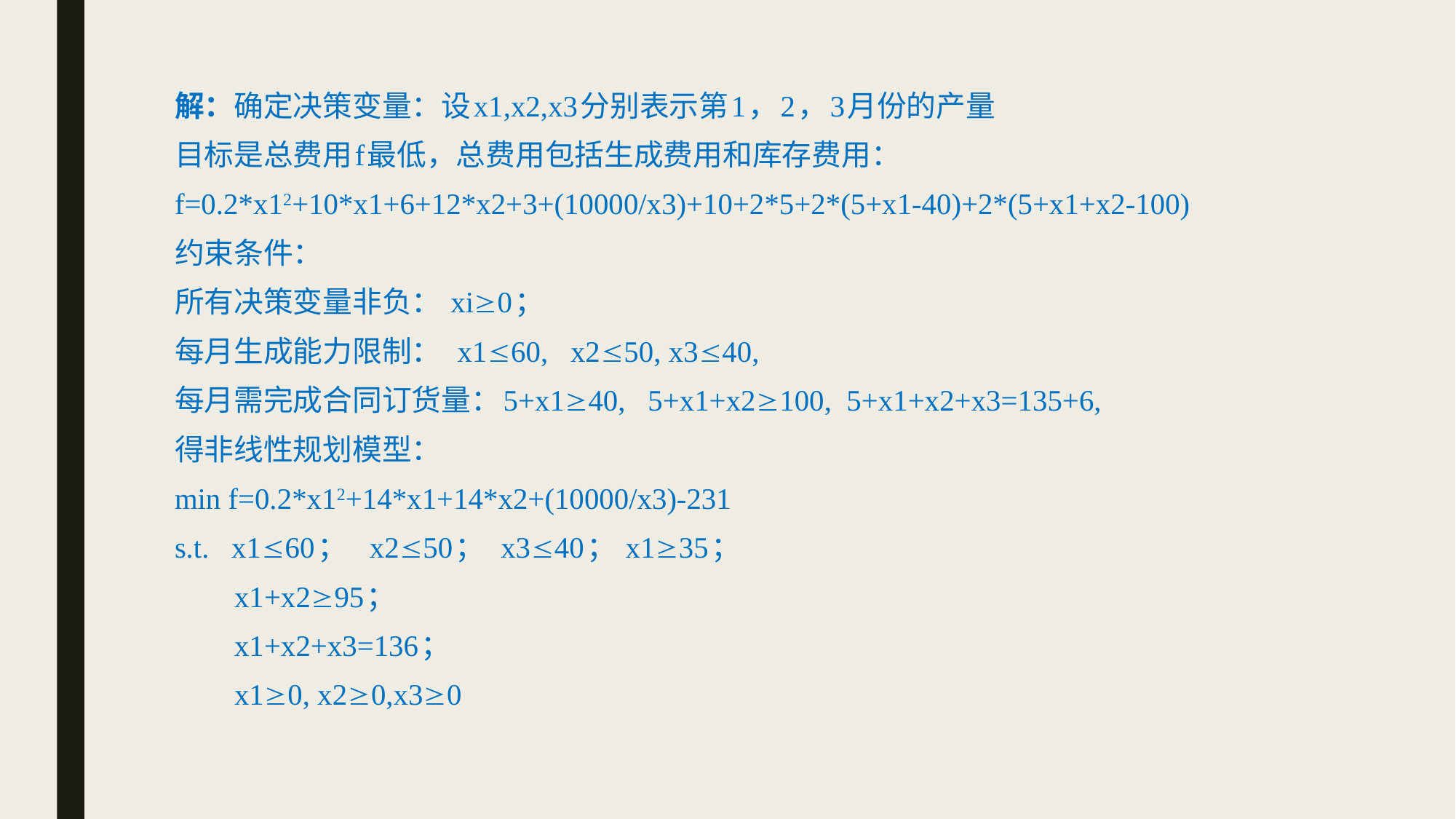

解：确定决策变量：设x1,x2,x3分别表示第1，2，3月份的产量
目标是总费用f最低，总费用包括生成费用和库存费用：
f=0.2*x12+10*x1+6+12*x2+3+(10000/x3)+10+2*5+2*(5+x1-40)+2*(5+x1+x2-100)
约束条件：
所有决策变量非负： xi≥0；
每月生成能力限制：  x1≤60,   x2≤50, x3≤40,
每月需完成合同订货量：5+x1≥40,   5+x1+x2≥100,  5+x1+x2+x3=135+6,
得非线性规划模型：
min f=0.2*x12+14*x1+14*x2+(10000/x3)-231
s.t.   x1≤60；   x2≤50；  x3≤40； x1≥35；
        x1+x2≥95；
        x1+x2+x3=136；
        x1≥0, x2≥0,x3≥0